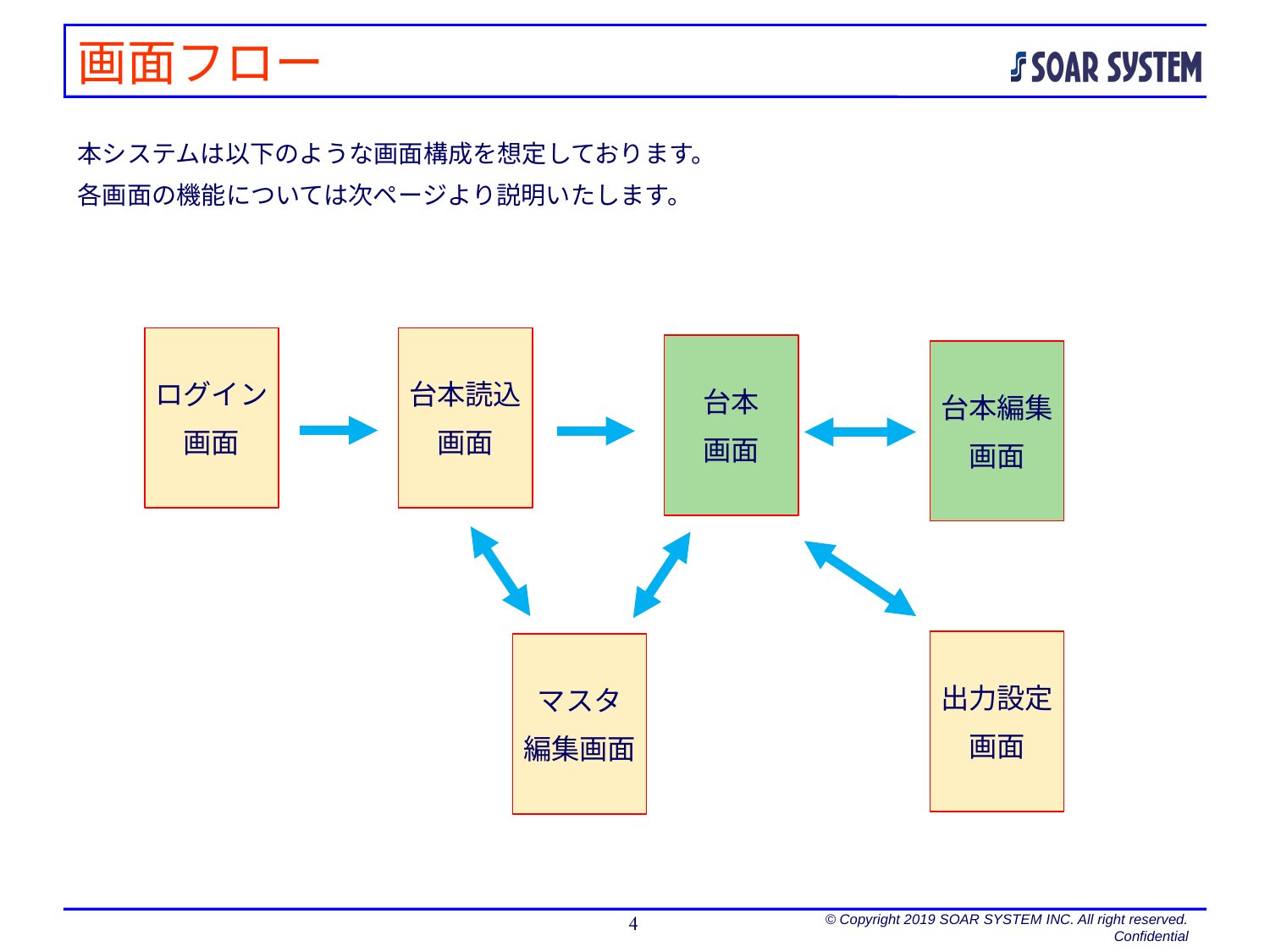

# 画面フロー
本システムは以下のような画面構成を想定しております。
各画面の機能については次ページより説明いたします。
台本読込
画面
ログイン
画面
台本
画面
台本編集
画面
出力設定
画面
マスタ
編集画面
4